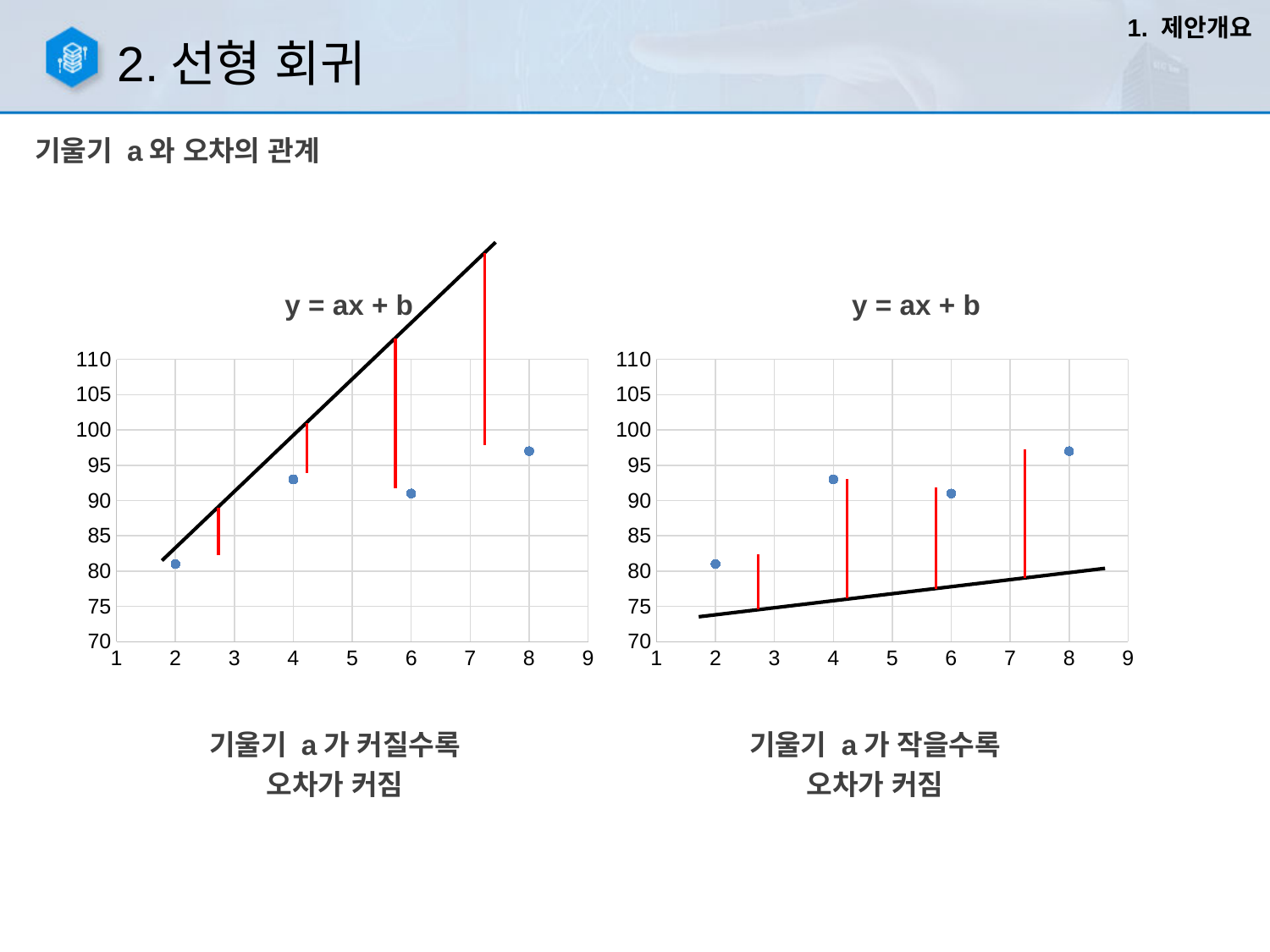

1. 제안개요
2.선형 회귀
기울기 a와 오차의 관계

### Chart

| Category | 점수 |
|---|---|
y = ax + b
y = ax + b

### Chart

| Category | 점수 |
|---|---|
기울기 a가 커질수록
오차가 커짐
기울기 a가 작을수록
오차가 커짐